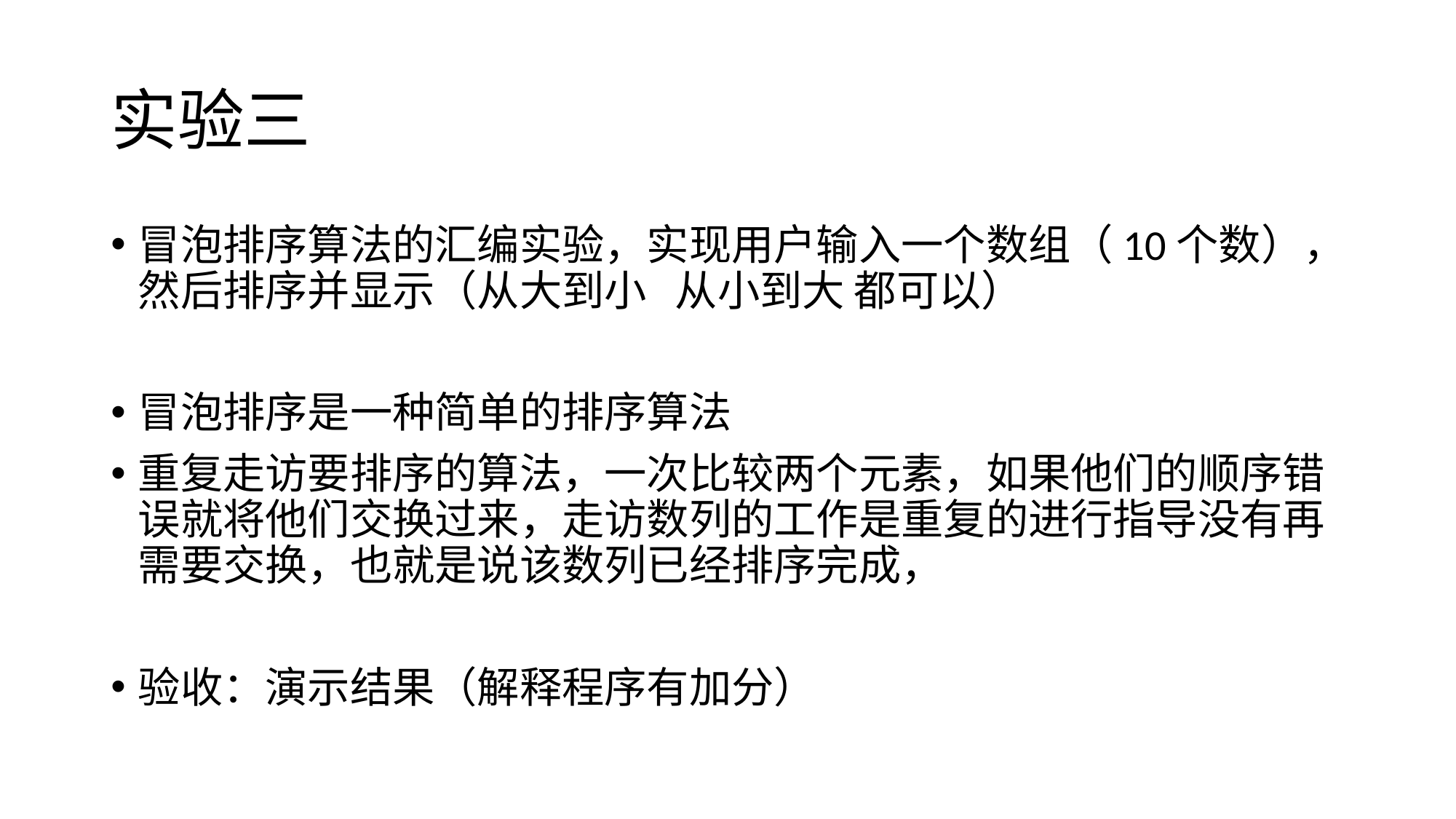

# 实验三
冒泡排序算法的汇编实验，实现用户输入一个数组（10个数），然后排序并显示（从大到小   从小到大 都可以）

冒泡排序是一种简单的排序算法
重复走访要排序的算法，一次比较两个元素，如果他们的顺序错误就将他们交换过来，走访数列的工作是重复的进行指导没有再需要交换，也就是说该数列已经排序完成，

验收：演示结果（解释程序有加分）